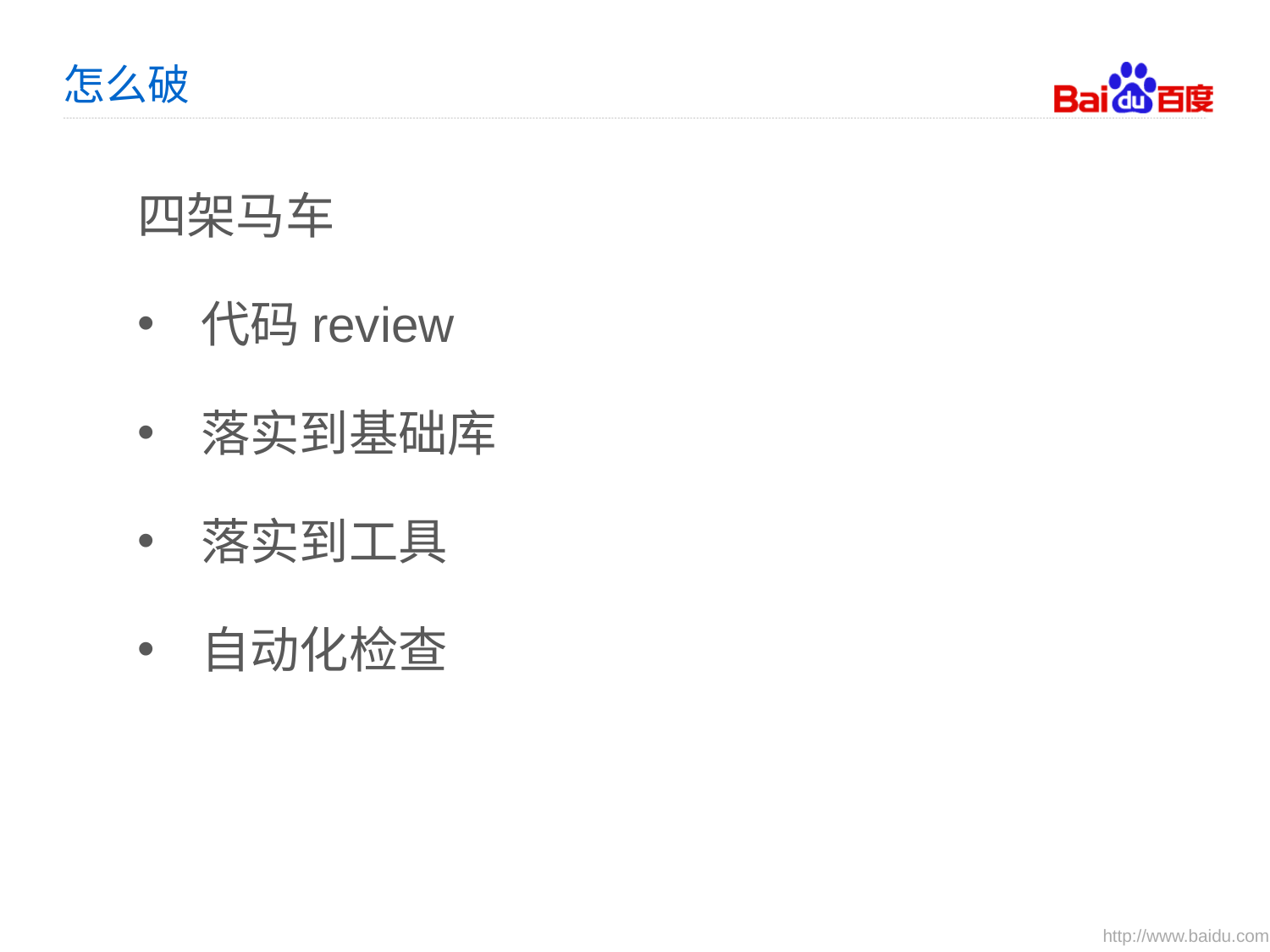

# 怎么破
四架马车
代码review
落实到基础库
落实到工具
自动化检查